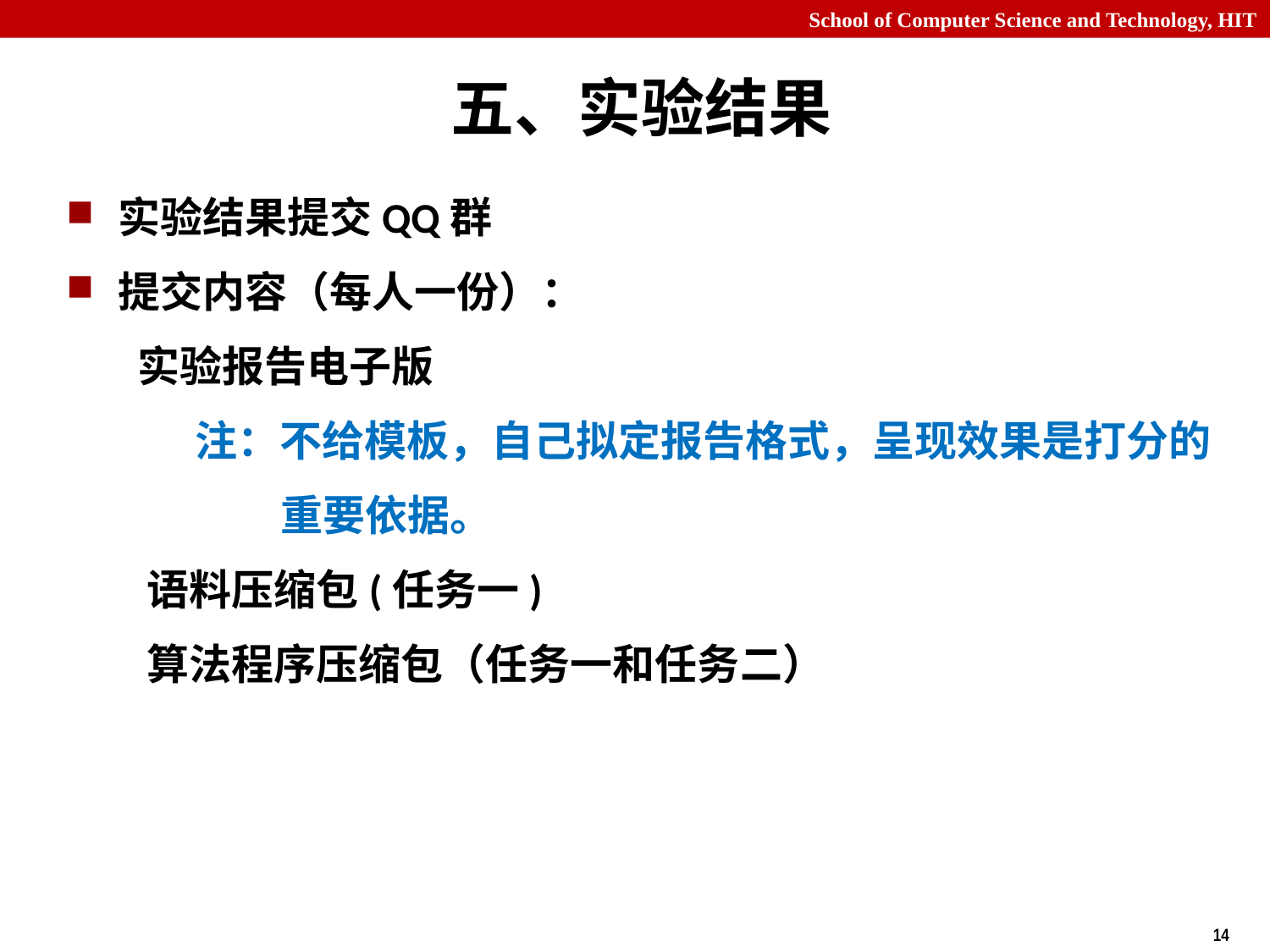

# 五、实验结果
实验结果提交QQ群
提交内容（每人一份）：
      实验报告电子版
            注：不给模板，自己拟定报告格式，呈现效果是打分的
                     重要依据。
       语料压缩包(任务一)
       算法程序压缩包（任务一和任务二）